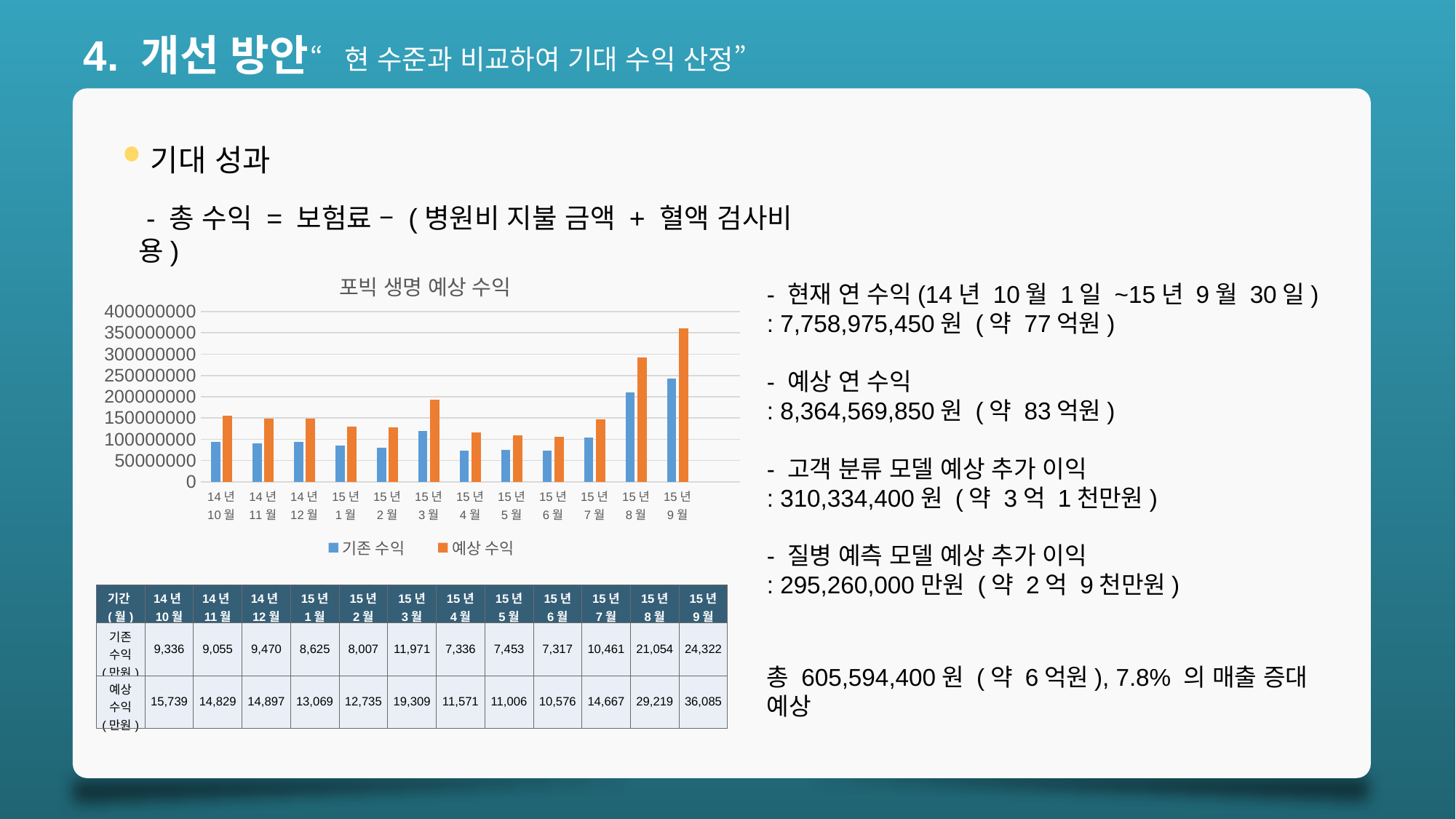

4. 개선 방안
“현 수준과 비교하여 기대 수익 산정”
기대 성과

 - 총 수익 = 보험료 – (병원비 지불 금액 + 혈액 검사비용)

### Chart: 포빅 생명 예상 수익

| Category | 기존 수익 | 예상 수익 |
|---|---|---|
| 14년 10월 | 93361140.0 | 154791820.0 |
| 14년 11월 | 90553320.0 | 148295360.0 |
| 14년 12월 | 94709520.0 | 148979140.0 |
| 15년 1월 | 86254700.0 | 130697860.0 |
| 15년 2월 | 80078780.0 | 127354900.0 |
| 15년 3월 | 119710740.0 | 193099240.0 |
| 15년 4월 | 73362600.0 | 115716840.0 |
| 15년 5월 | 74530200.0 | 110065240.0 |
| 15년 6월 | 73172100.0 | 105766880.0 |
| 15년 7월 | 104617360.0 | 146670500.0 |
| 15년 8월 | 210547140.0 | 292199380.0 |
| 15년 9월 | 243229660.0 | 360852360.0 |
- 현재 연 수익(14년 10월 1일 ~15년 9월 30일)
: 7,758,975,450원 (약 77억원)

- 예상 연 수익
: 8,364,569,850원 (약 83억원)

- 고객 분류 모델 예상 추가 이익
: 310,334,400원 (약 3억 1천만원)

- 질병 예측 모델 예상 추가 이익
: 295,260,000만원 (약 2억 9천만원)

| 기간(월) | 14년 10월 | 14년 11월 | 14년 12월 | 15년 1월 | 15년 2월 | 15년 3월 | 15년 4월 | 15년 5월 | 15년 6월 | 15년 7월 | 15년 8월 | 15년 9월 |
| --- | --- | --- | --- | --- | --- | --- | --- | --- | --- | --- | --- | --- |
| 기존 수익 (만원) | 9,336 | 9,055 | 9,470 | 8,625 | 8,007 | 11,971 | 7,336 | 7,453 | 7,317 | 10,461 | 21,054 | 24,322 |
| 예상 수익 (만원) | 15,739 | 14,829 | 14,897 | 13,069 | 12,735 | 19,309 | 11,571 | 11,006 | 10,576 | 14,667 | 29,219 | 36,085 |
총 605,594,400원 (약 6억원), 7.8% 의 매출 증대 예상